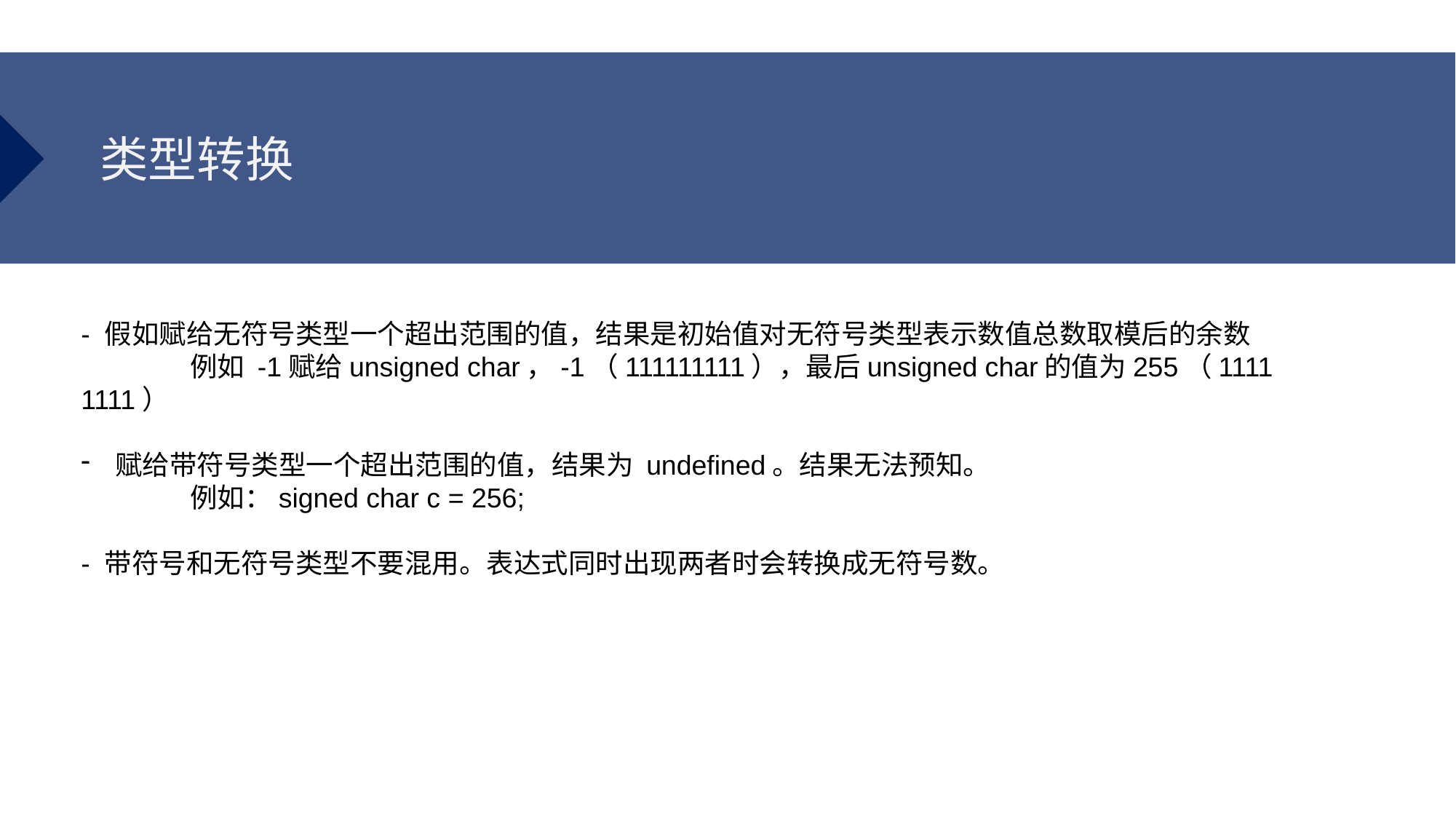

类型转换

- 假如赋给无符号类型一个超出范围的值，结果是初始值对无符号类型表示数值总数取模后的余数
	例如 -1赋给unsigned char，-1（111111111），最后unsigned char的值为255（1111 1111）

赋给带符号类型一个超出范围的值，结果为 undefined。结果无法预知。
	例如：signed char c = 256;

- 带符号和无符号类型不要混用。表达式同时出现两者时会转换成无符号数。